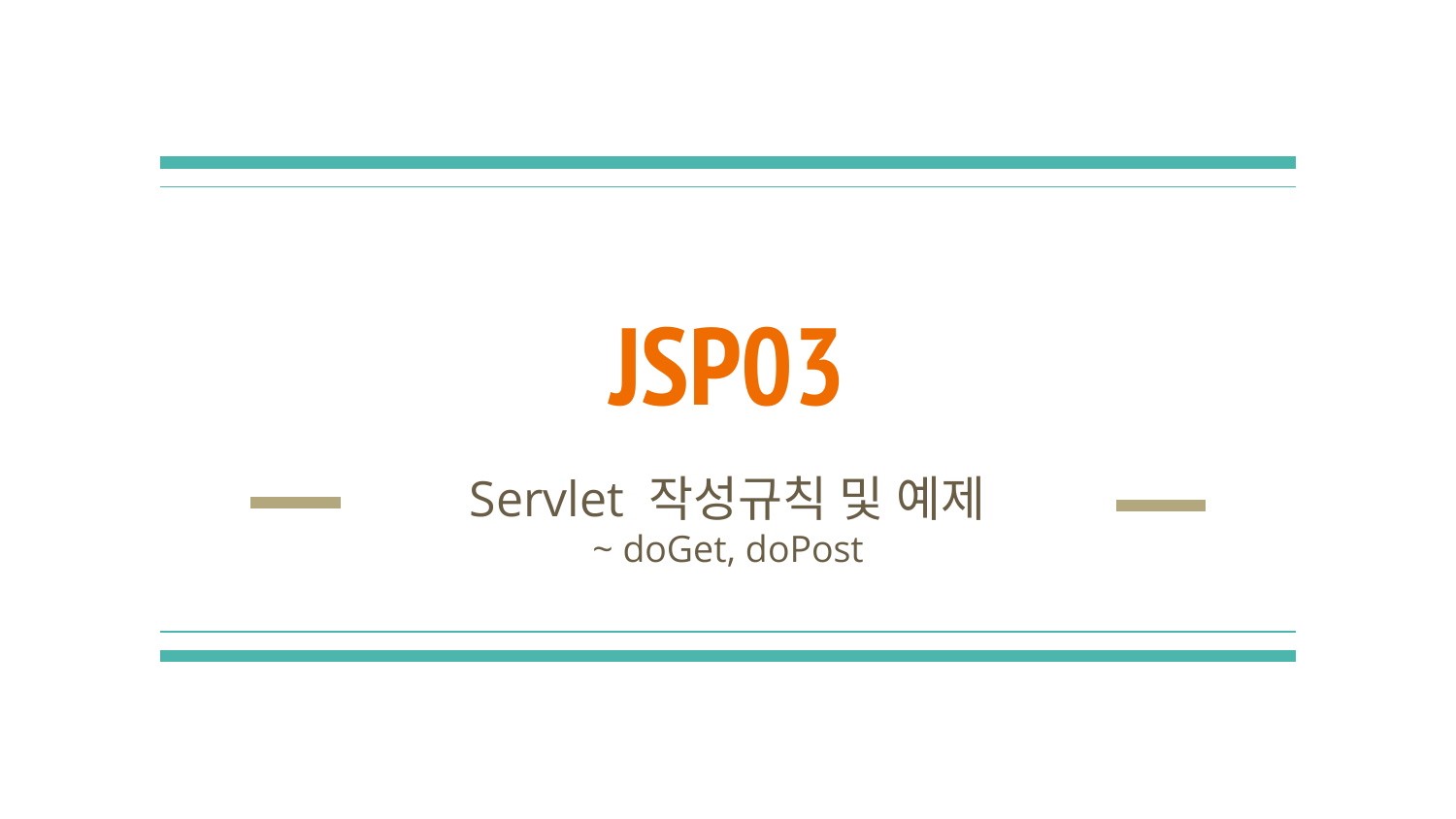

# JSP03
Servlet 작성규칙 및 예제
~ doGet, doPost